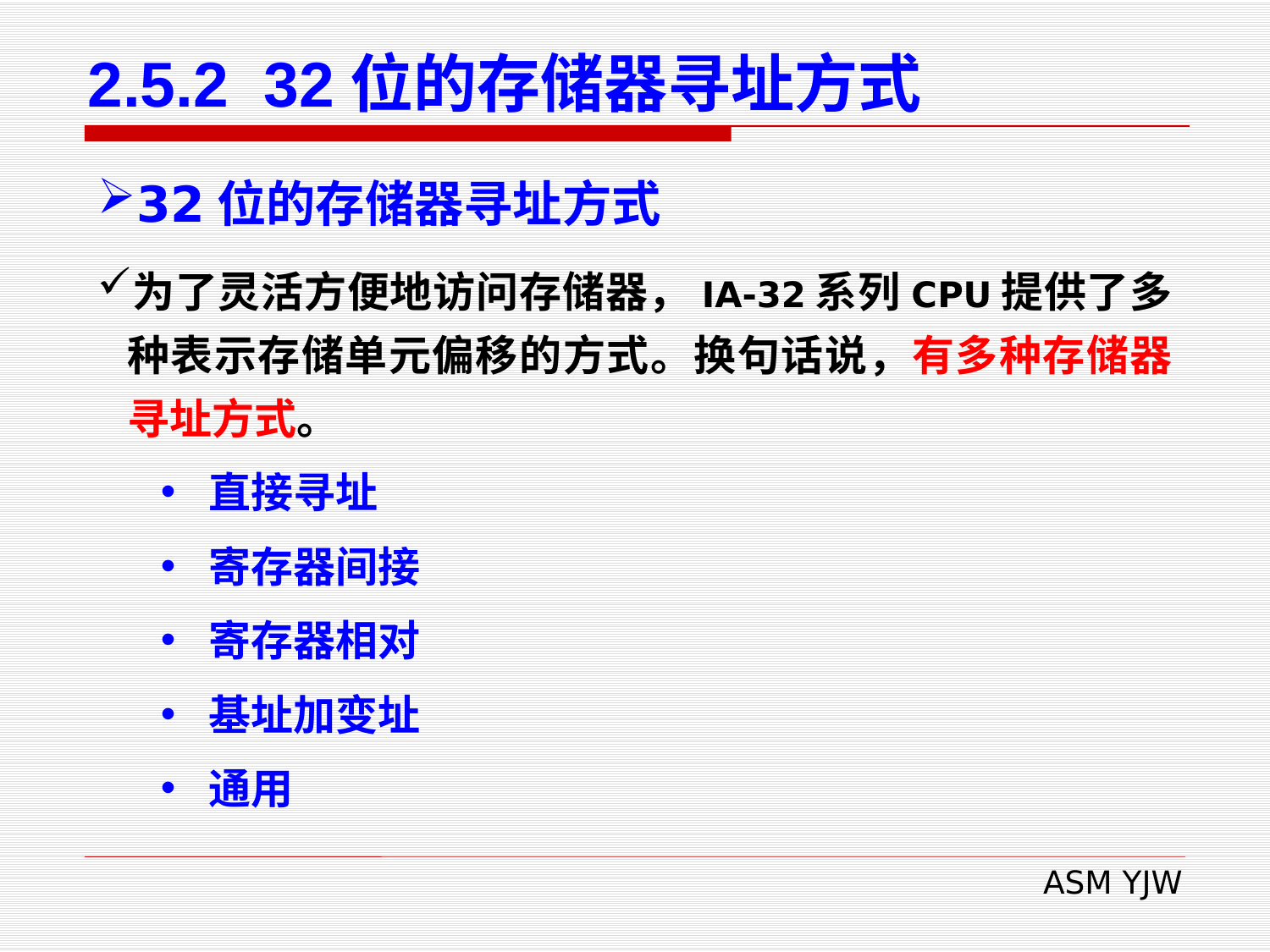

# 2.5.2  32位的存储器寻址方式
32位的存储器寻址方式
为了灵活方便地访问存储器，IA-32系列CPU提供了多种表示存储单元偏移的方式。换句话说，有多种存储器寻址方式。
直接寻址
寄存器间接
寄存器相对
基址加变址
通用